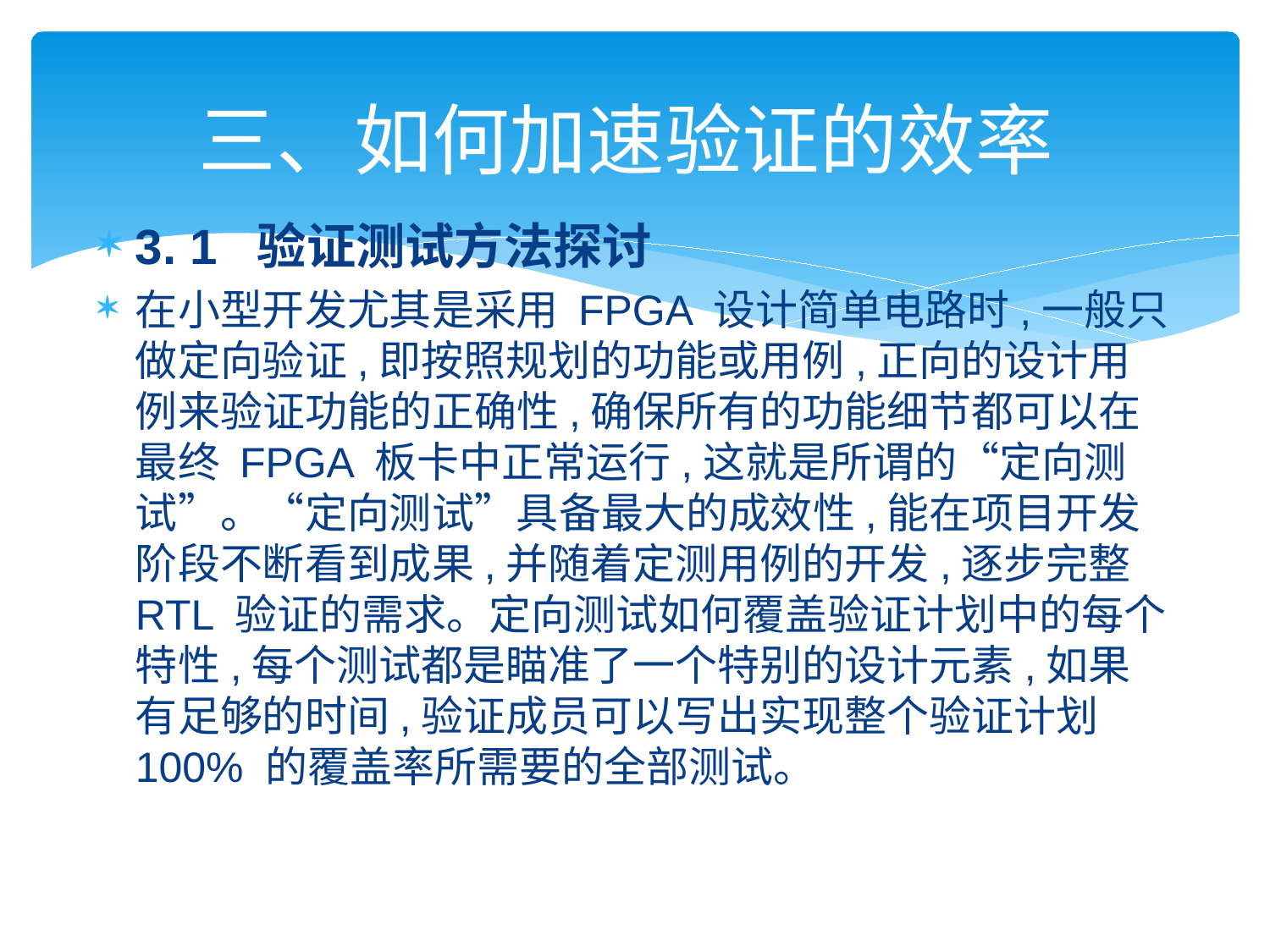

# 三、如何加速验证的效率
3. 1  验证测试方法探讨
在小型开发尤其是采用 FPGA 设计简单电路时,一般只做定向验证,即按照规划的功能或用例,正向的设计用例来验证功能的正确性,确保所有的功能细节都可以在最终 FPGA 板卡中正常运行,这就是所谓的“定向测试”。“定向测试”具备最大的成效性,能在项目开发阶段不断看到成果,并随着定测用例的开发,逐步完整 RTL 验证的需求。定向测试如何覆盖验证计划中的每个特性,每个测试都是瞄准了一个特别的设计元素,如果有足够的时间,验证成员可以写出实现整个验证计划 100% 的覆盖率所需要的全部测试。